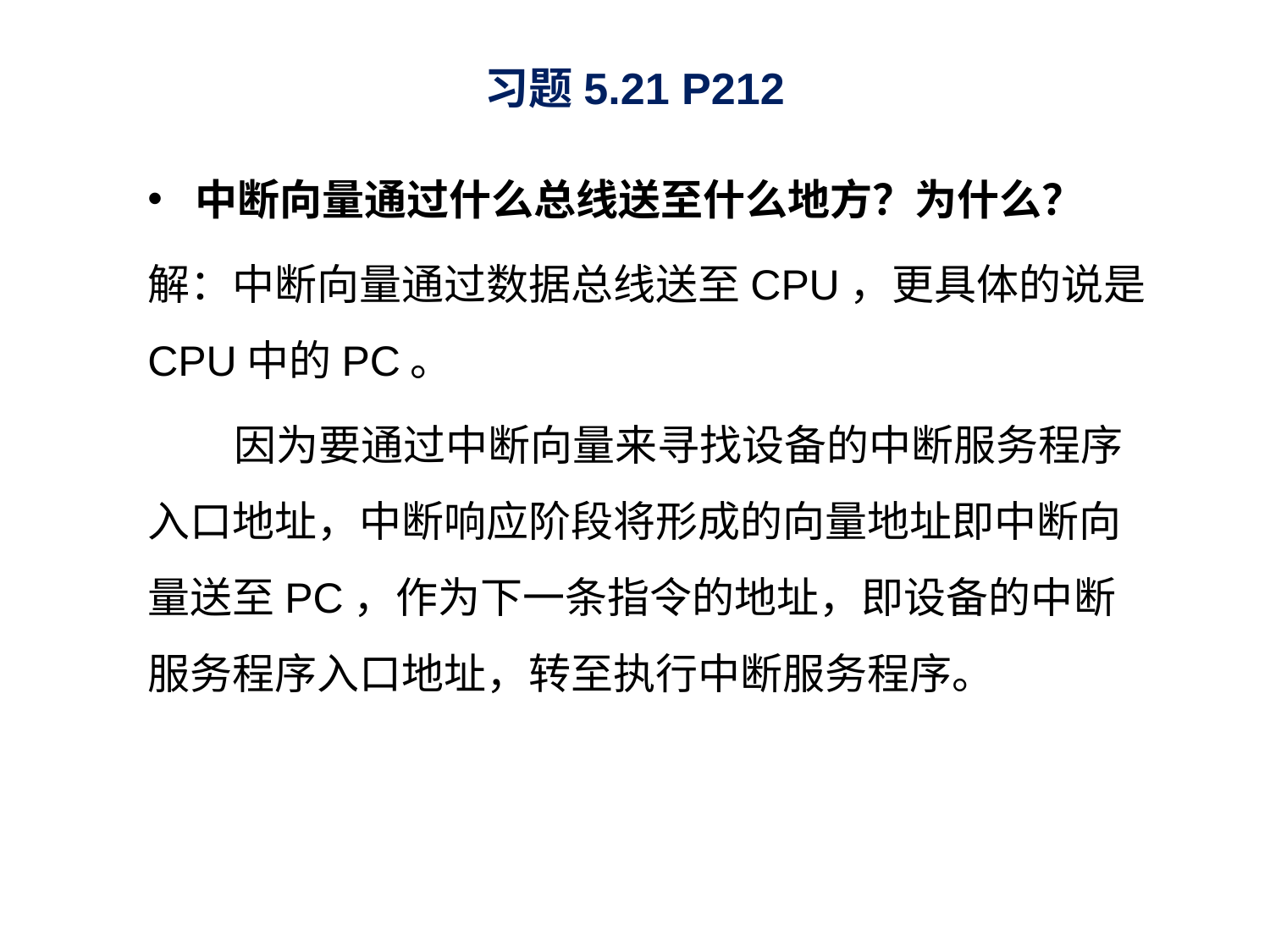

# 习题5.21 P212
中断向量通过什么总线送至什么地方？为什么？
解：中断向量通过数据总线送至CPU，更具体的说是CPU中的PC。
        因为要通过中断向量来寻找设备的中断服务程序入口地址，中断响应阶段将形成的向量地址即中断向量送至PC，作为下一条指令的地址，即设备的中断服务程序入口地址，转至执行中断服务程序。